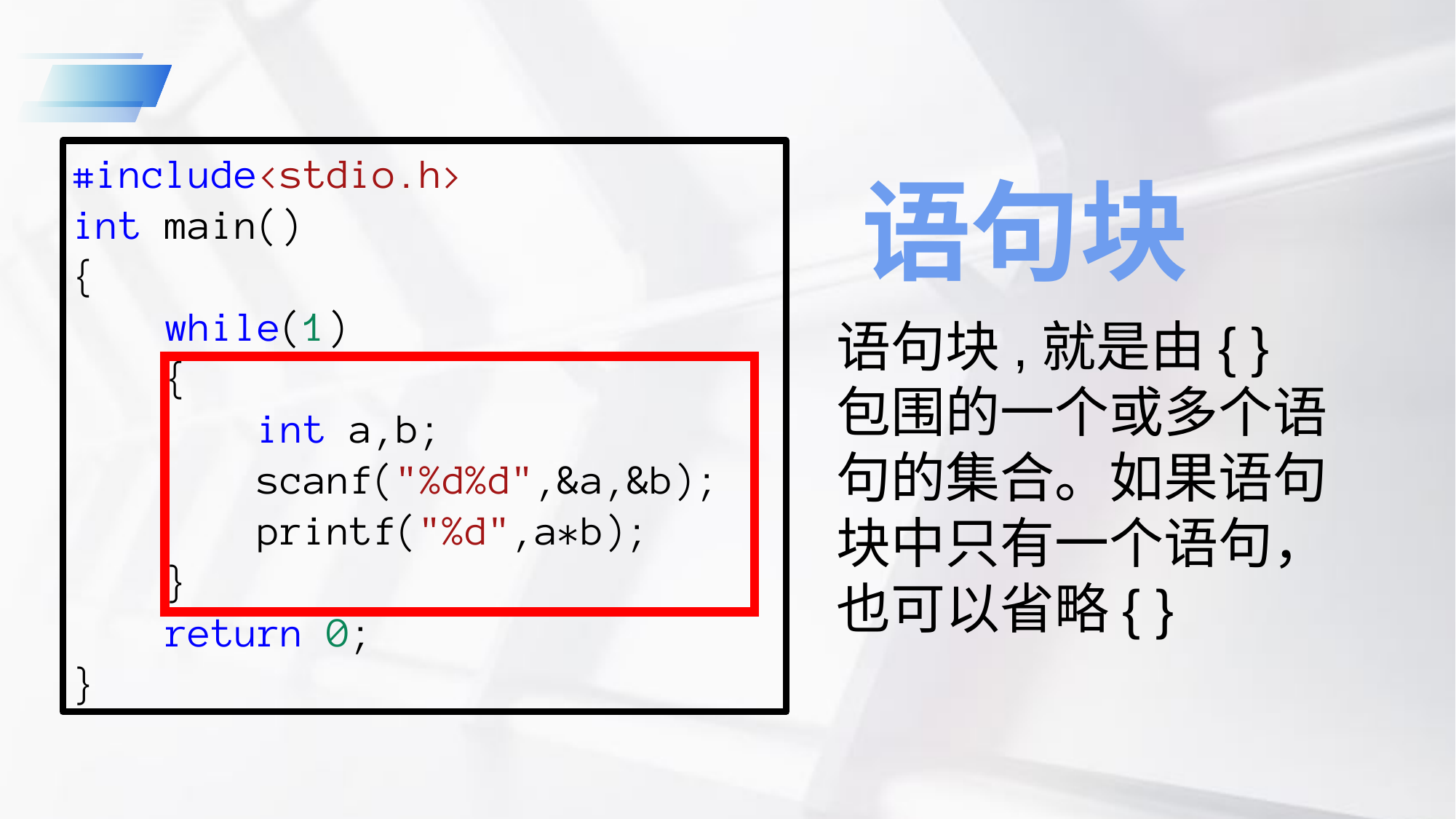

#include<stdio.h>
int main()
{
    while(1)
    {
        int a,b;
        scanf("%d%d",&a,&b);
        printf("%d",a*b);
    }
    return 0;
}
语句块
语句块,就是由{ }包围的一个或多个语句的集合。如果语句块中只有一个语句，也可以省略{ }